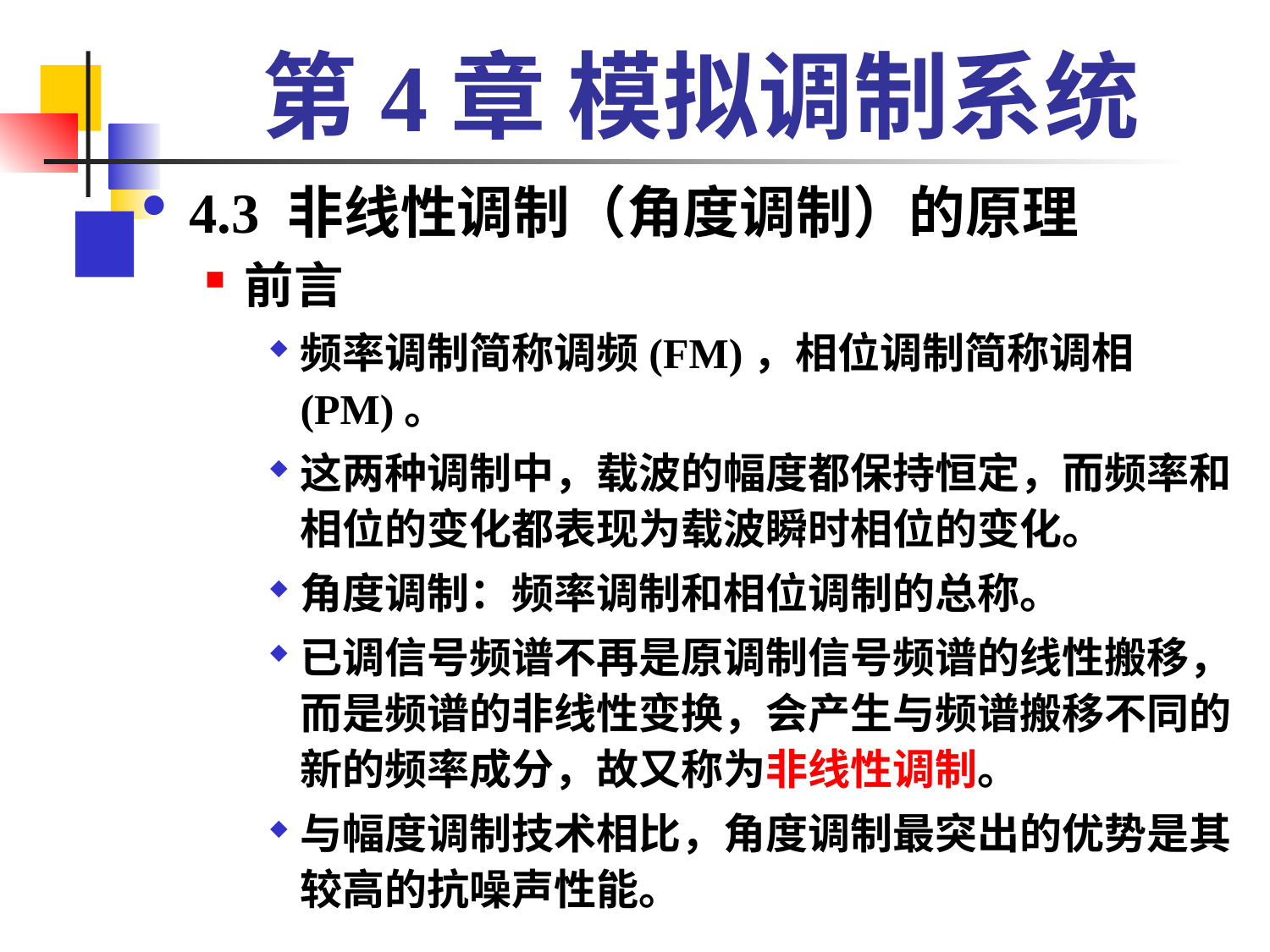

# 第4章 模拟调制系统
4.3 非线性调制（角度调制）的原理
前言
频率调制简称调频(FM)，相位调制简称调相(PM)。
这两种调制中，载波的幅度都保持恒定，而频率和相位的变化都表现为载波瞬时相位的变化。
角度调制：频率调制和相位调制的总称。
已调信号频谱不再是原调制信号频谱的线性搬移，而是频谱的非线性变换，会产生与频谱搬移不同的新的频率成分，故又称为非线性调制。
与幅度调制技术相比，角度调制最突出的优势是其较高的抗噪声性能。
59